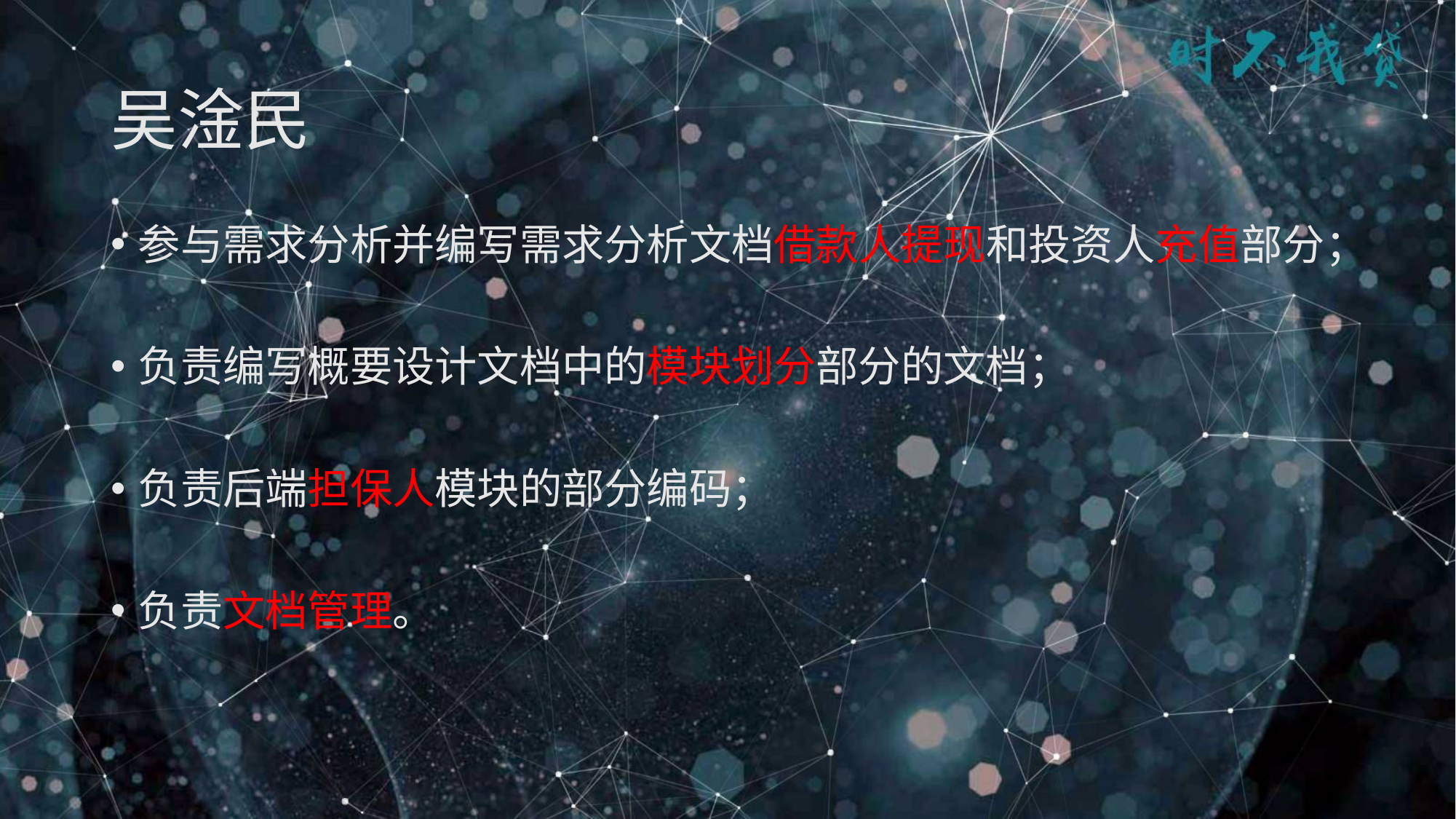

# 吴淦民
参与需求分析并编写需求分析文档借款人提现和投资人充值部分；

负责编写概要设计文档中的模块划分部分的文档；

负责后端担保人模块的部分编码；

负责文档管理。